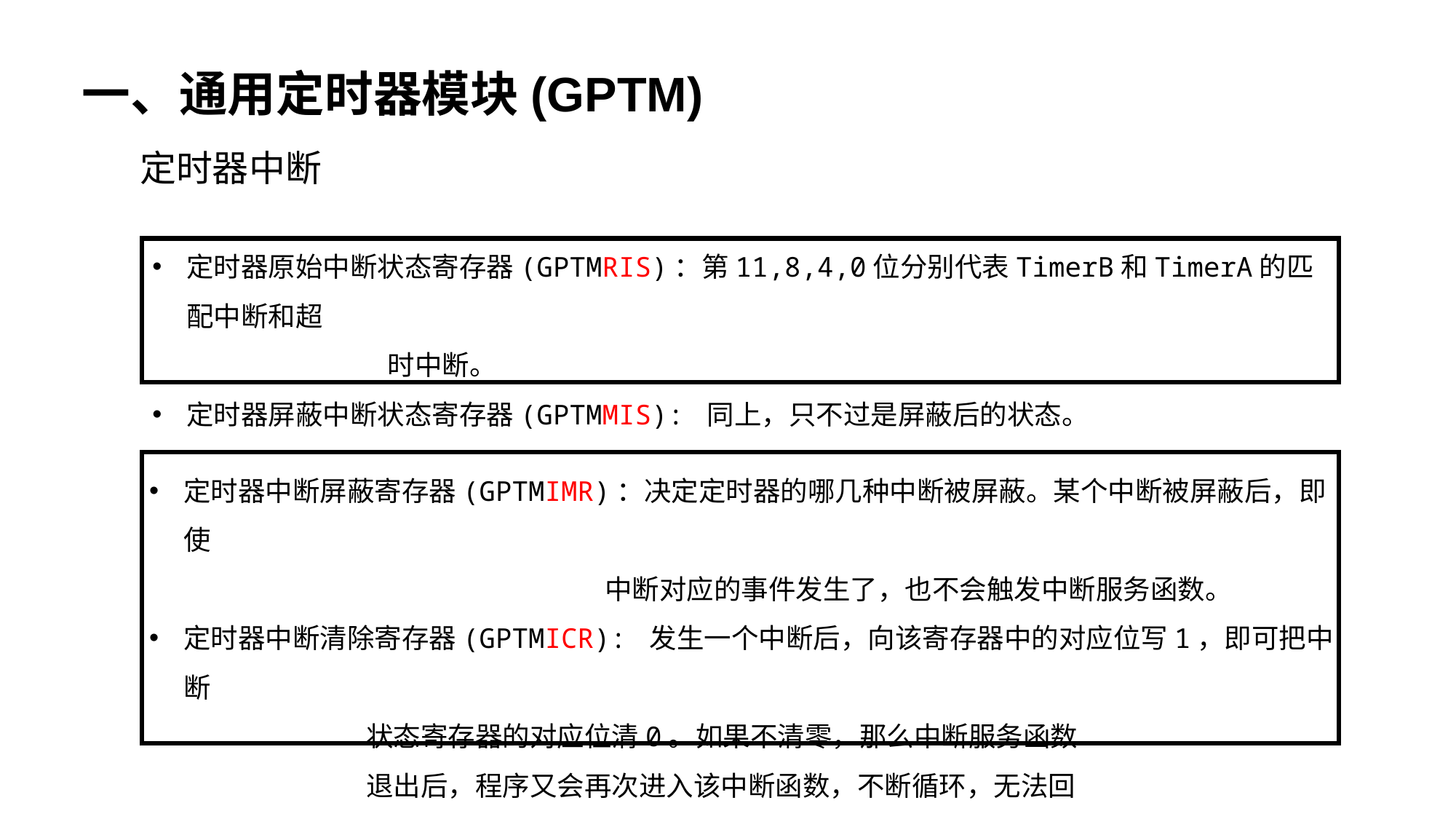

一、通用定时器模块(GPTM)
定时器中断
定时器原始中断状态寄存器(GPTMRIS)：第11,8,4,0位分别代表TimerB和TimerA的匹配中断和超
                                     时中断。
定时器屏蔽中断状态寄存器(GPTMMIS): 同上，只不过是屏蔽后的状态。

定时器中断屏蔽寄存器(GPTMIMR)：决定定时器的哪几种中断被屏蔽。某个中断被屏蔽后，即使
				  中断对应的事件发生了，也不会触发中断服务函数。
定时器中断清除寄存器(GPTMICR): 发生一个中断后，向该寄存器中的对应位写1，即可把中断
                                  状态寄存器的对应位清0。如果不清零，那么中断服务函数
                                  退出后，程序又会再次进入该中断函数，不断循环，无法回
                                  到main函数了。